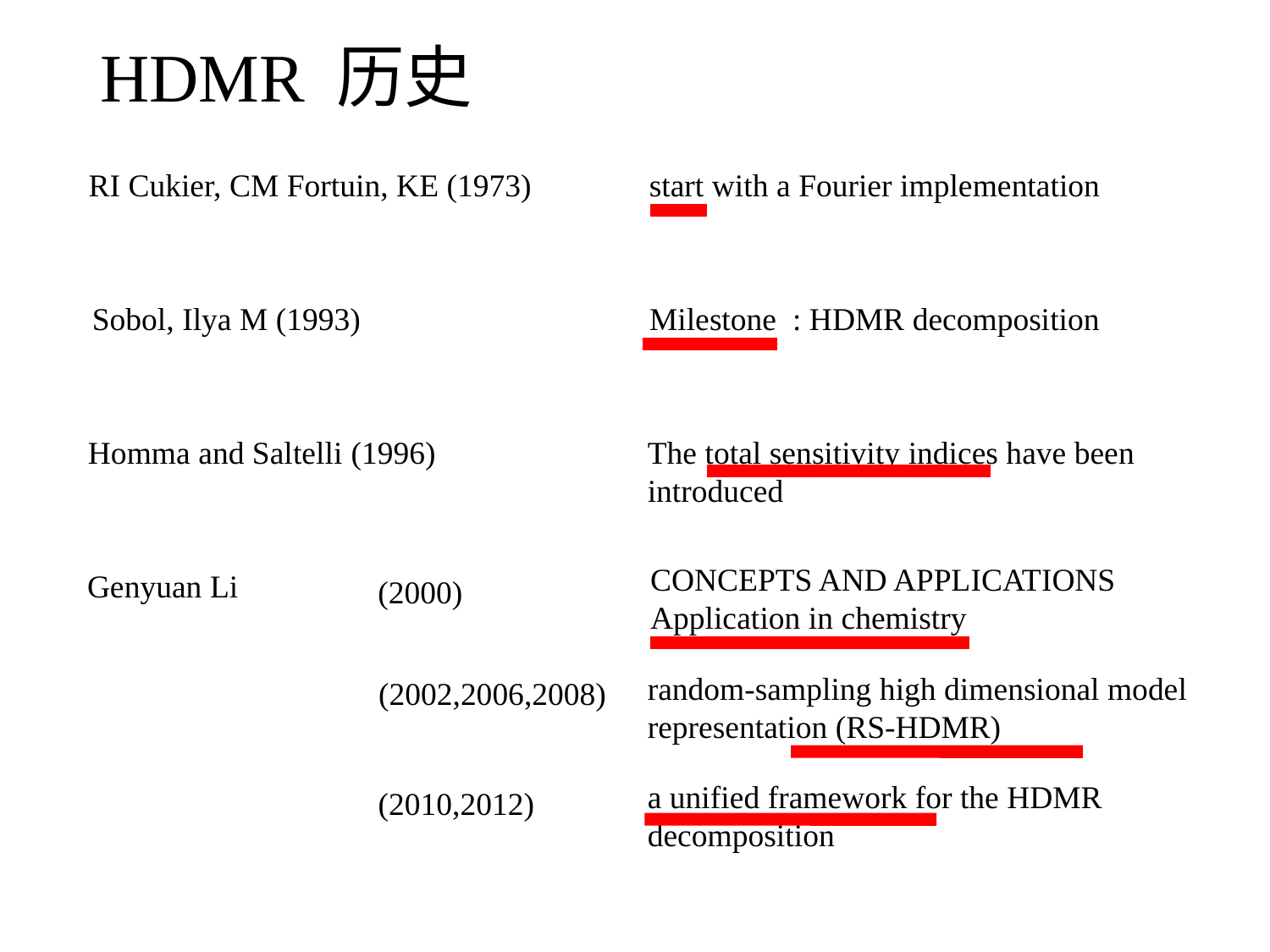

# HDMR 历史
RI Cukier, CM Fortuin, KE (1973)
start with a Fourier implementation
Sobol, Ilya M (1993)
Milestone  : HDMR decomposition
Homma and Saltelli (1996)
The total sensitivity indices have been introduced
CONCEPTS AND APPLICATIONS
Application in chemistry
Genyuan Li
(2000)
random-sampling high dimensional model representation (RS-HDMR)
(2002,2006,2008)
a unified framework for the HDMR decomposition
(2010,2012)